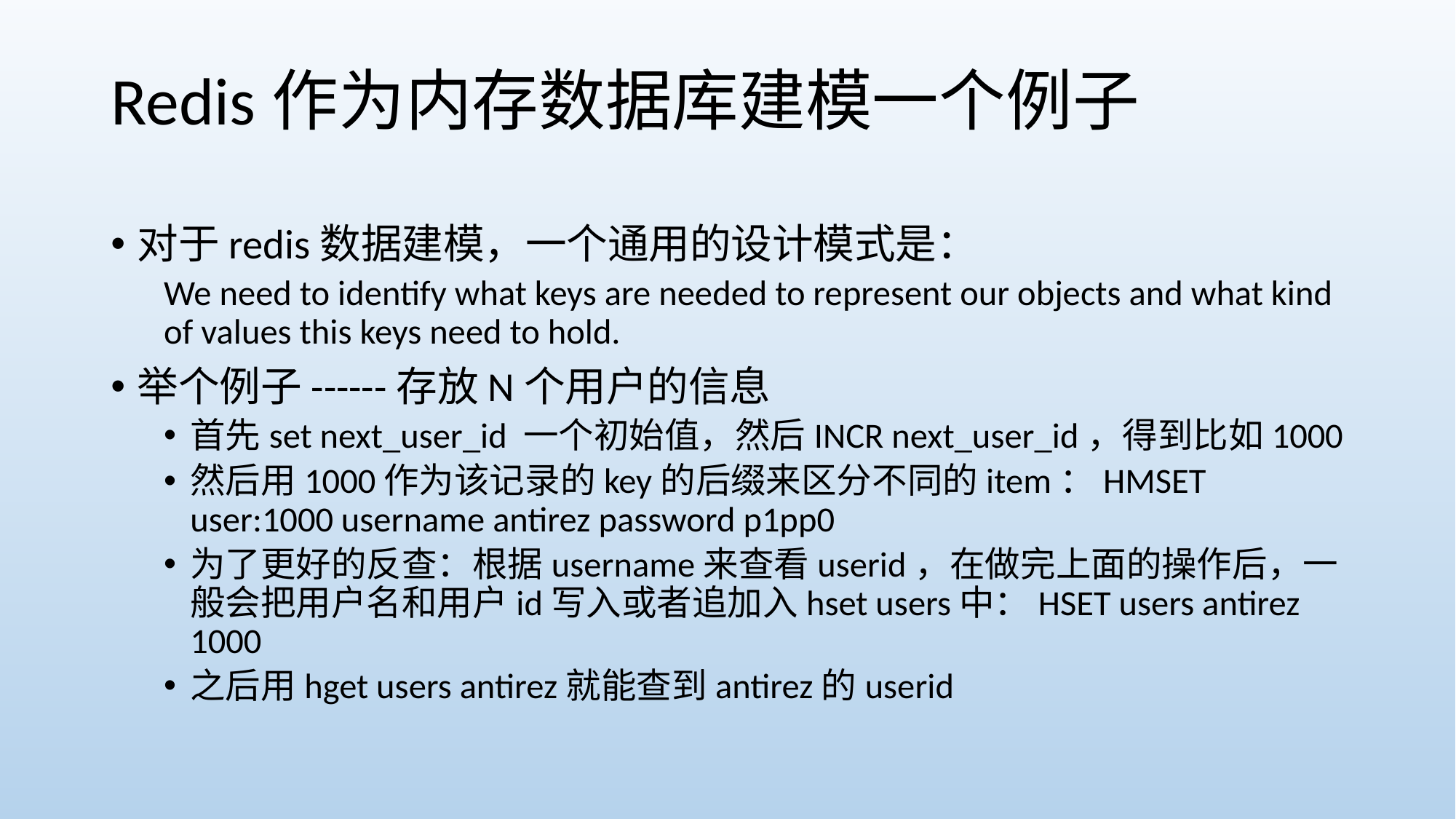

# Redis作为内存数据库建模一个例子
对于redis数据建模，一个通用的设计模式是：
We need to identify what keys are needed to represent our objects and what kind of values this keys need to hold.
举个例子------存放N个用户的信息
首先set next_user_id 一个初始值，然后INCR next_user_id，得到比如1000
然后用1000作为该记录的key的后缀来区分不同的item：HMSET user:1000 username antirez password p1pp0
为了更好的反查：根据username来查看userid，在做完上面的操作后，一般会把用户名和用户id写入或者追加入hset users中：HSET users antirez 1000
之后用hget users antirez就能查到antirez的userid